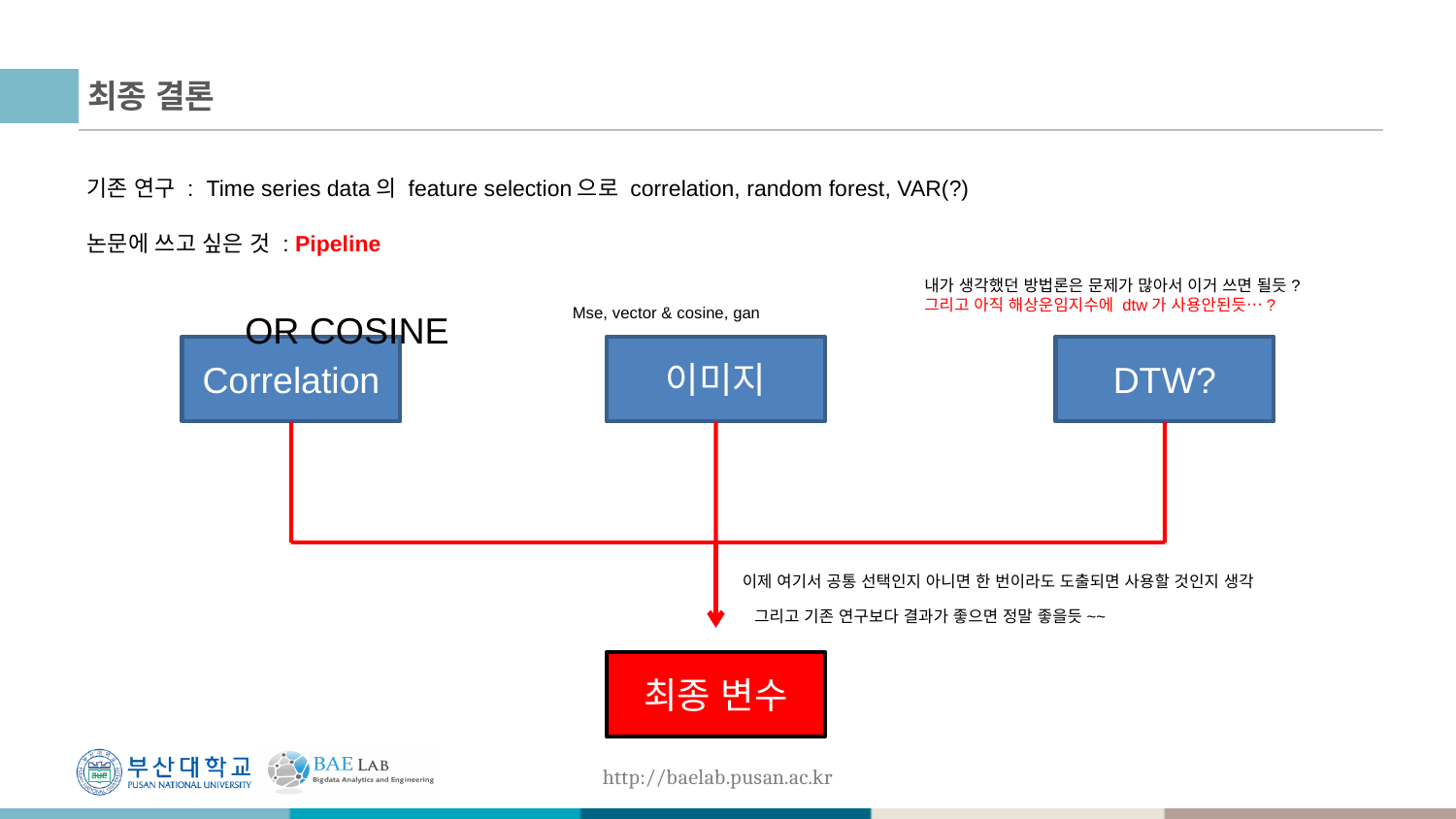

# 최종 결론
기존 연구 :  Time series data의 feature selection으로 correlation, random forest, VAR(?)
논문에 쓰고 싶은 것 : Pipeline
내가 생각했던 방법론은 문제가 많아서 이거 쓰면 될듯?
그리고 아직 해상운임지수에 dtw가 사용안된듯…?
Mse, vector & cosine, gan
OR COSINE
Correlation
이미지
DTW?
이제 여기서 공통 선택인지 아니면 한 번이라도 도출되면 사용할 것인지 생각
그리고 기존 연구보다 결과가 좋으면 정말 좋을듯~~
최종 변수